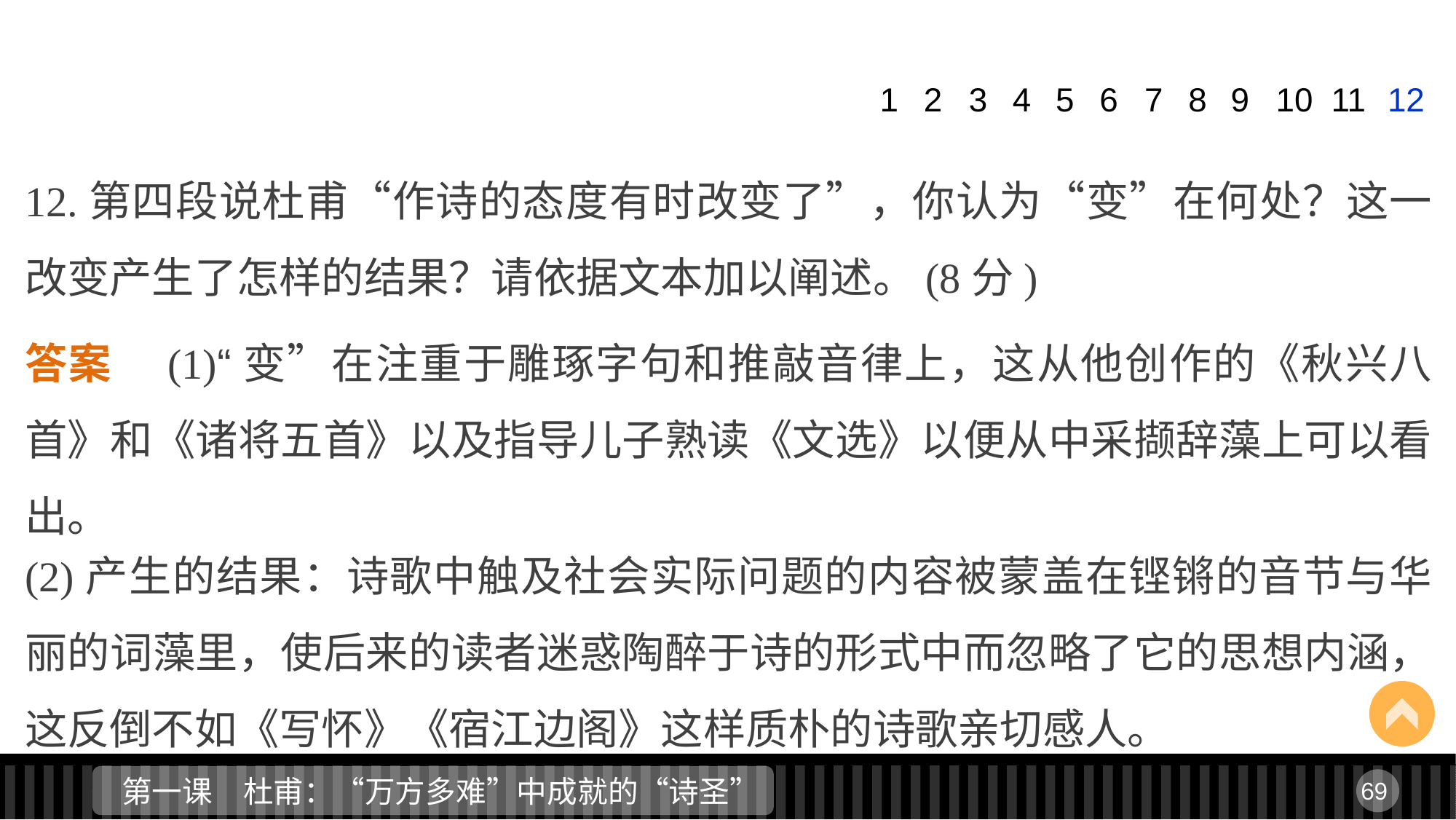

1
2
3
4
5
6
7
8
9
11
12
10
12.第四段说杜甫“作诗的态度有时改变了”，你认为“变”在何处？这一改变产生了怎样的结果？请依据文本加以阐述。(8分)
答案　(1)“变”在注重于雕琢字句和推敲音律上，这从他创作的《秋兴八首》和《诸将五首》以及指导儿子熟读《文选》以便从中采撷辞藻上可以看出。
(2)产生的结果：诗歌中触及社会实际问题的内容被蒙盖在铿锵的音节与华丽的词藻里，使后来的读者迷惑陶醉于诗的形式中而忽略了它的思想内涵，这反倒不如《写怀》《宿江边阁》这样质朴的诗歌亲切感人。